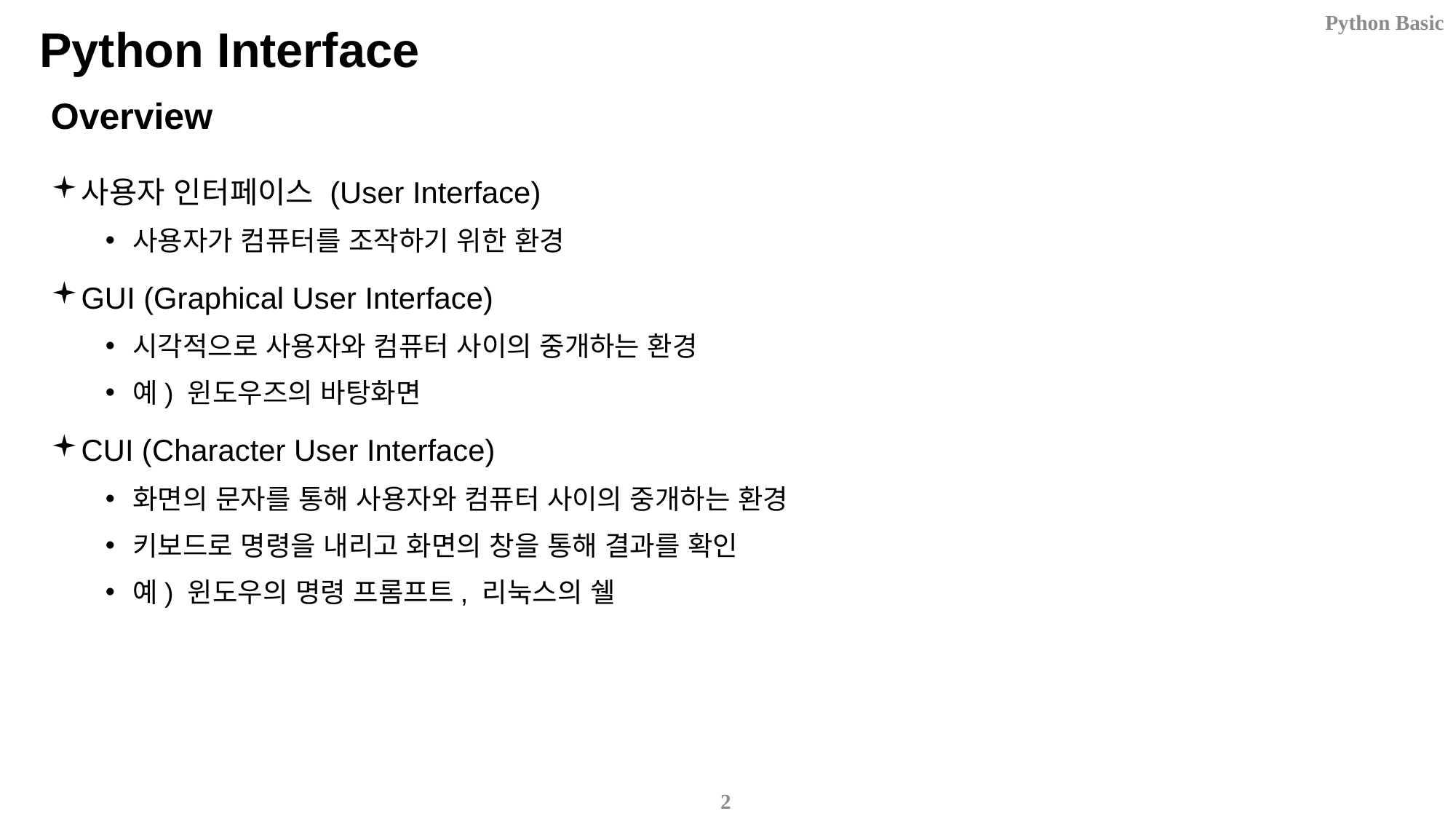

Python Basic
# Python Interface
Overview
사용자 인터페이스 (User Interface)
사용자가 컴퓨터를 조작하기 위한 환경
GUI (Graphical User Interface)
시각적으로 사용자와 컴퓨터 사이의 중개하는 환경
예) 윈도우즈의 바탕화면
CUI (Character User Interface)
화면의 문자를 통해 사용자와 컴퓨터 사이의 중개하는 환경
키보드로 명령을 내리고 화면의 창을 통해 결과를 확인
예) 윈도우의 명령 프롬프트, 리눅스의 쉘

2